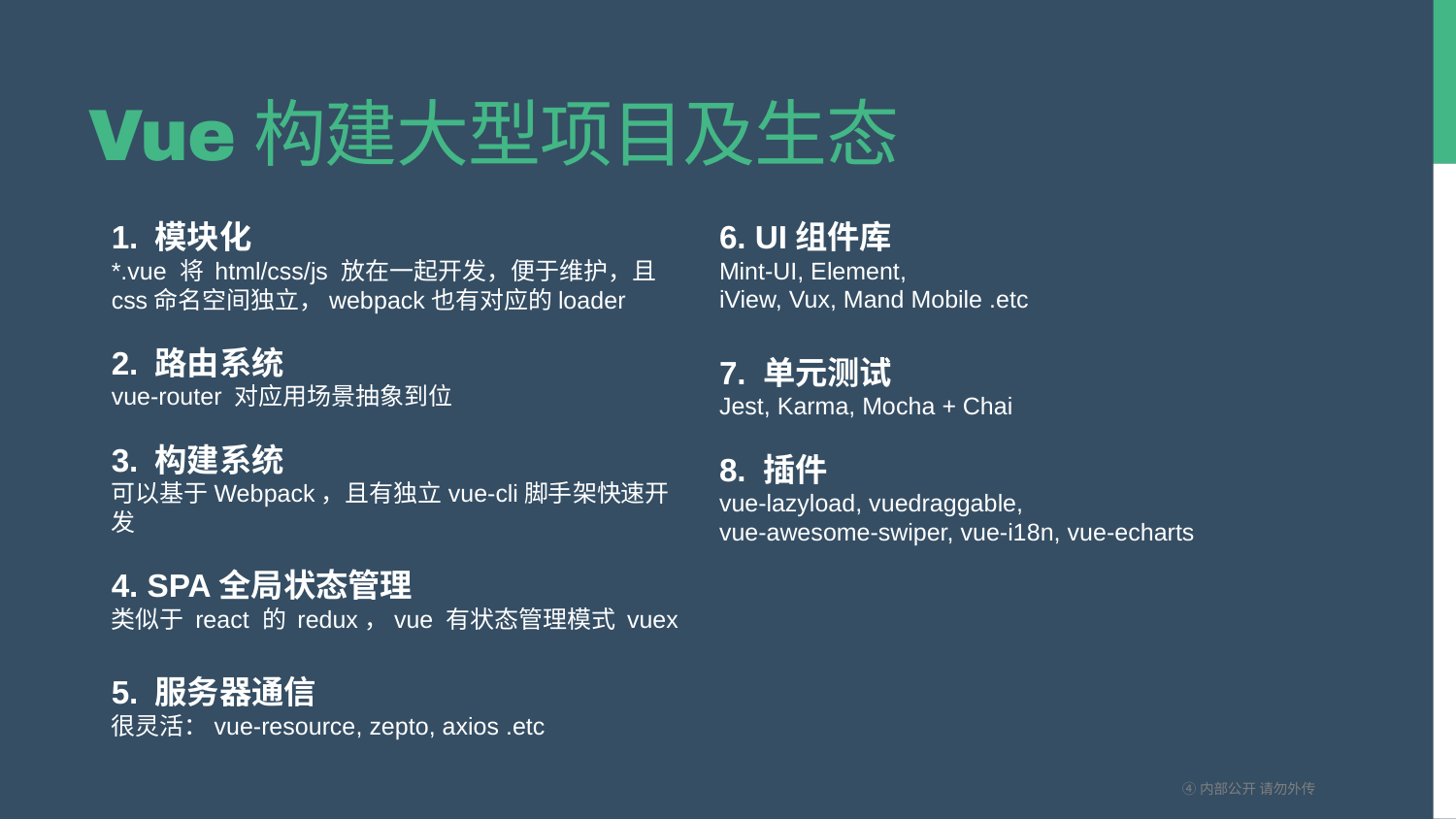

# Vue构建大型项目及生态
1. 模块化
*.vue 将 html/css/js 放在一起开发，便于维护，且css命名空间独立，webpack也有对应的loader

2. 路由系统
vue-router 对应用场景抽象到位

3. 构建系统
可以基于Webpack，且有独立vue-cli脚手架快速开发

4. SPA全局状态管理
类似于 react 的 redux，vue 有状态管理模式 vuex

5. 服务器通信
很灵活：vue-resource, zepto, axios .etc

6. UI组件库
Mint-UI, Element,
iView, Vux, Mand Mobile .etc

7. 单元测试
Jest, Karma, Mocha + Chai

8. 插件
vue-lazyload, vuedraggable,
vue-awesome-swiper, vue-i18n, vue-echarts